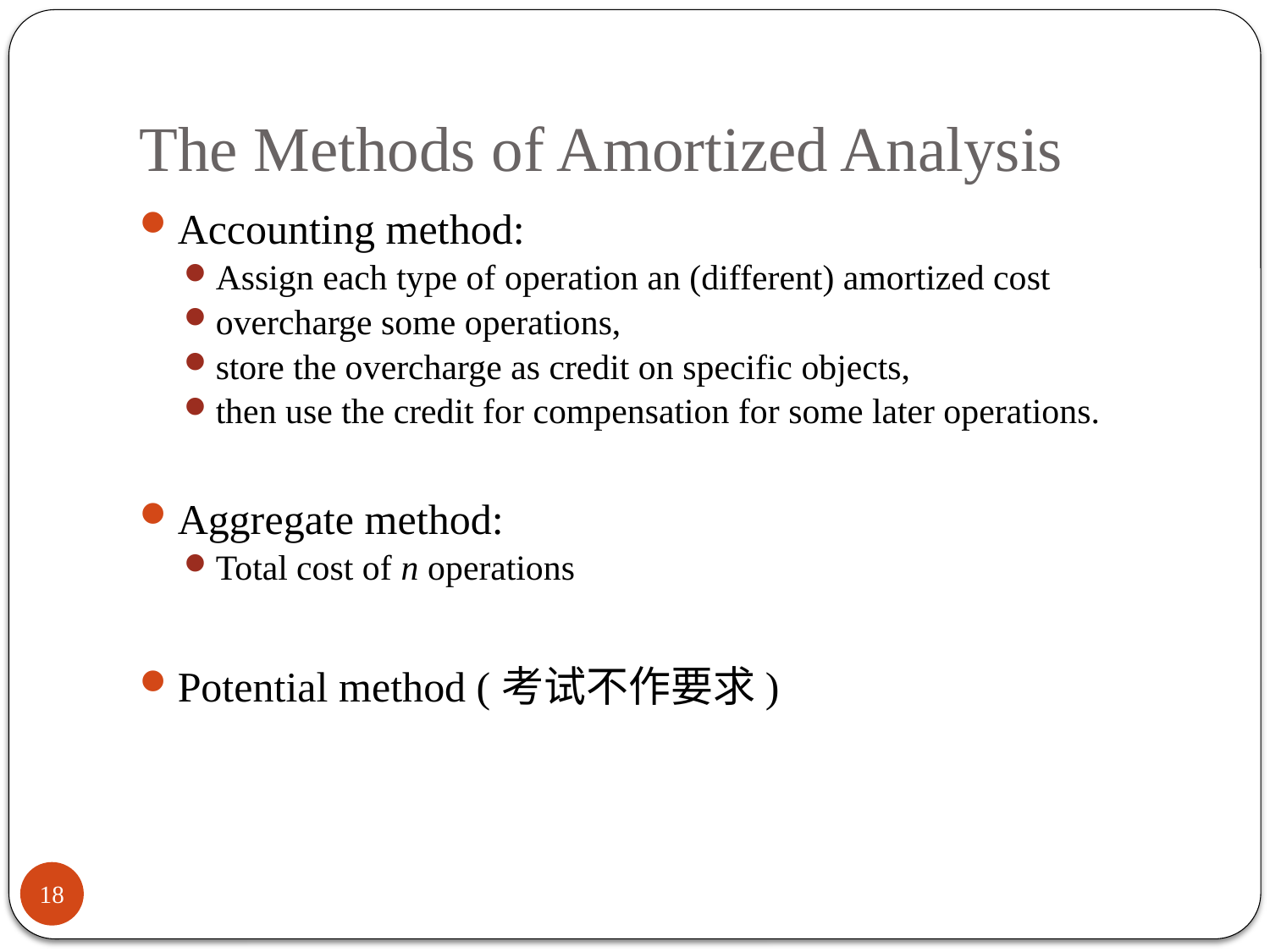

# The Methods of Amortized Analysis
Accounting method:
Assign each type of operation an (different) amortized cost
overcharge some operations,
store the overcharge as credit on specific objects,
then use the credit for compensation for some later operations.

Aggregate method:
Total cost of n operations

Potential method (考试不作要求)

18